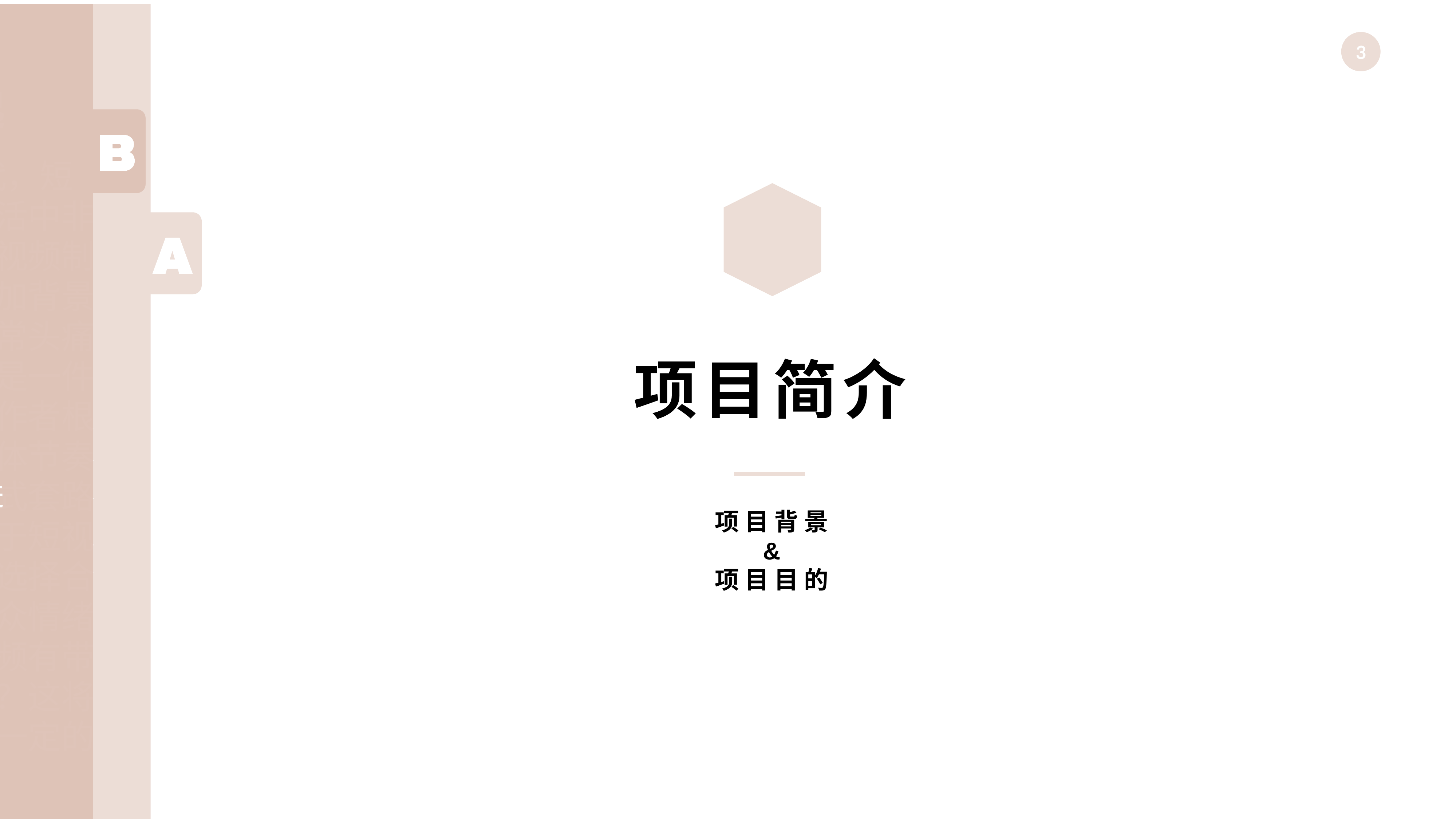

B

AI作曲需求的上涨
       AI音乐无疑是一个历时已久，但在这几年蓬勃发展的朝阳产业。1974年，Rader系统的出现是带有AI作曲系统真正的开始。与现在意义上的AI有所不同，其运用了AI中可运用规则的部分，使得机器根据旋律、和声生成的规则进行权衡，并且对音符与和声搭配的合适比重进行选择。此后随着对音乐生成系统研究的不断深入，出现了可完成自动低音和声生成的Snobol系统，以及可用来生成巴赫风格和声的Choral系统（Ebciogln产品，专家系统）。1993年，出现了运用人工神经网络学习模式进行和声生成的Musact系统，以及基于人工神经网络和“限制满意度技术”相结合方式，可根据旋律进行巴洛克风格和声生成的Harmonet系统。这些都是现代AI作曲系统的鼻祖，具有里程碑意义。
经过调研和学习，目前已有技术能初步达成短视频选曲的需求。

A

短视频的兴起
     在当下的互联网时代，短视频已经成为了人们生活中非常流行的一项活动。短视频制作完成后，为短视频添加背景音乐是大部分创作者非常头痛的事，因为音乐的选择是一件很主观的事，它需要创作者根据视频的内容主旨、整体节奏来选择，没有固定的公式套路和标准答案。那么，对于短视频创作者来讲，如何来选择合适的背景音乐来调动观众情绪呢？如何让自己的短视频有带入感并且不跌入俗套呢？这将是个问题，同时也具有一定的市场潜力。

项目简介
项 目 背 景
&
项 目 目 的